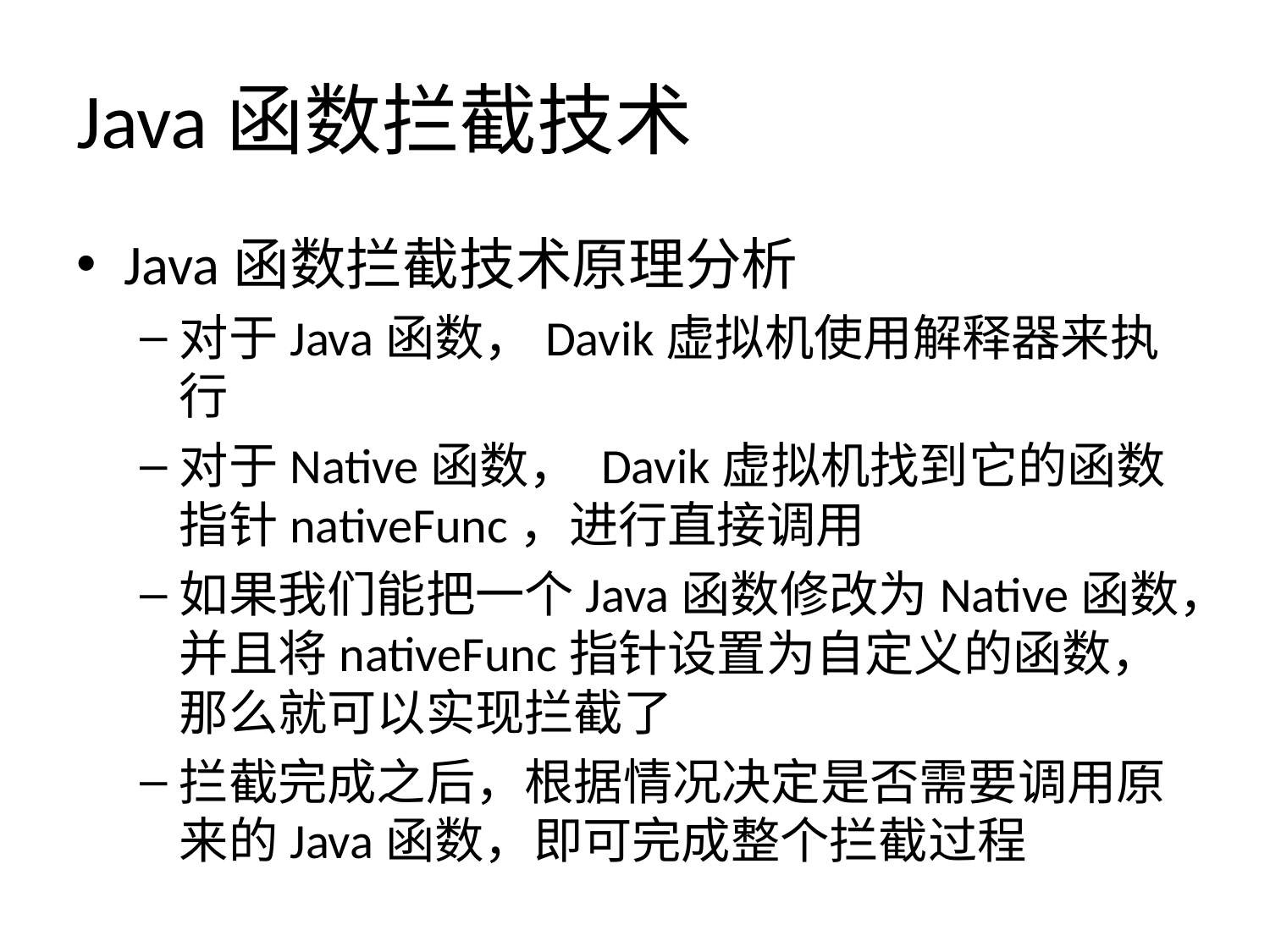

# Java函数拦截技术
Java函数拦截技术原理分析
对于Java函数，Davik虚拟机使用解释器来执行
对于Native函数， Davik虚拟机找到它的函数指针nativeFunc，进行直接调用
如果我们能把一个Java函数修改为Native函数，并且将nativeFunc指针设置为自定义的函数，那么就可以实现拦截了
拦截完成之后，根据情况决定是否需要调用原来的Java函数，即可完成整个拦截过程